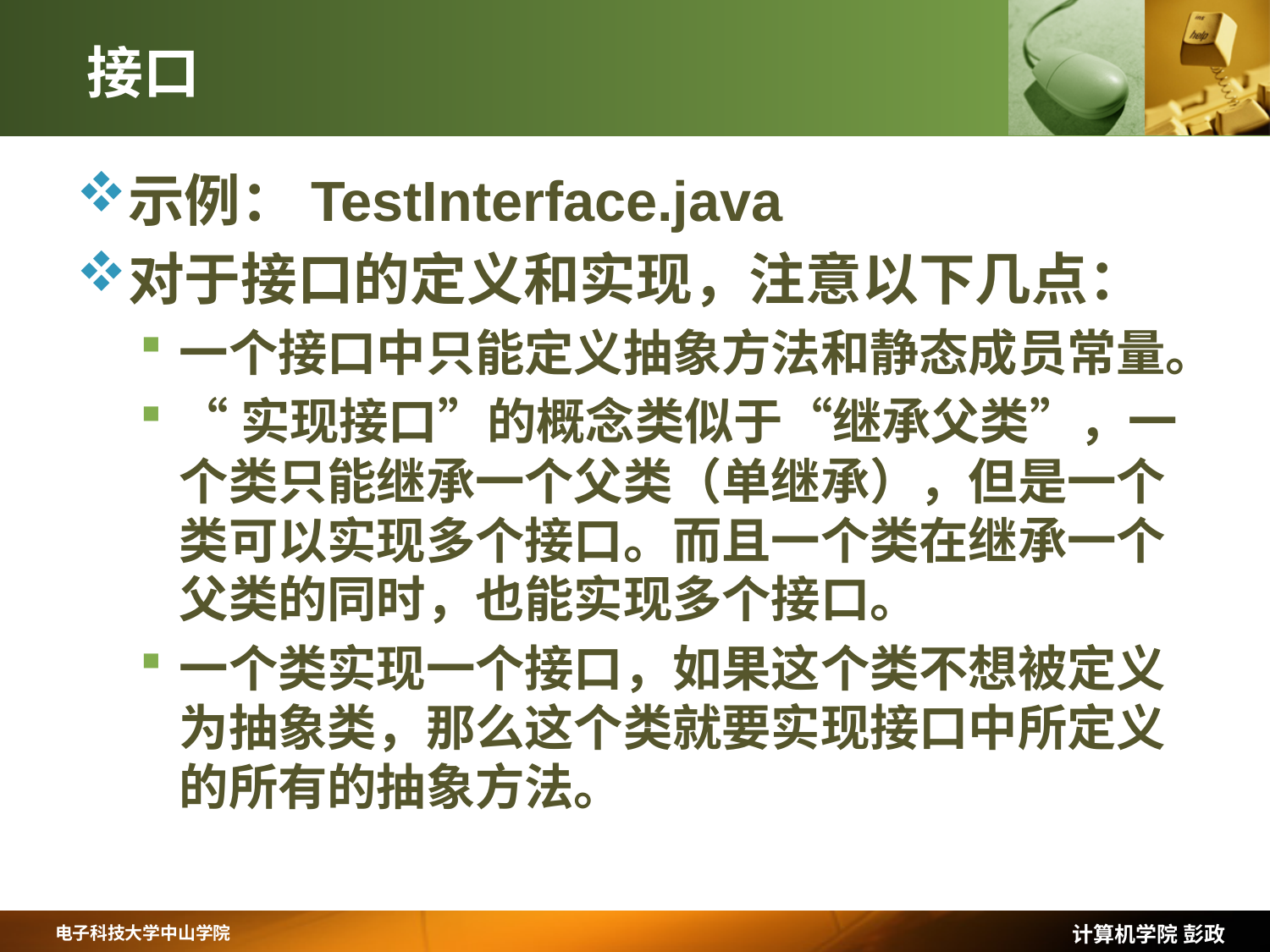

# 接口
示例：TestInterface.java
对于接口的定义和实现，注意以下几点：
一个接口中只能定义抽象方法和静态成员常量。
“实现接口”的概念类似于“继承父类”，一个类只能继承一个父类（单继承），但是一个类可以实现多个接口。而且一个类在继承一个父类的同时，也能实现多个接口。
一个类实现一个接口，如果这个类不想被定义为抽象类，那么这个类就要实现接口中所定义的所有的抽象方法。
计算机学院 彭政
电子科技大学中山学院